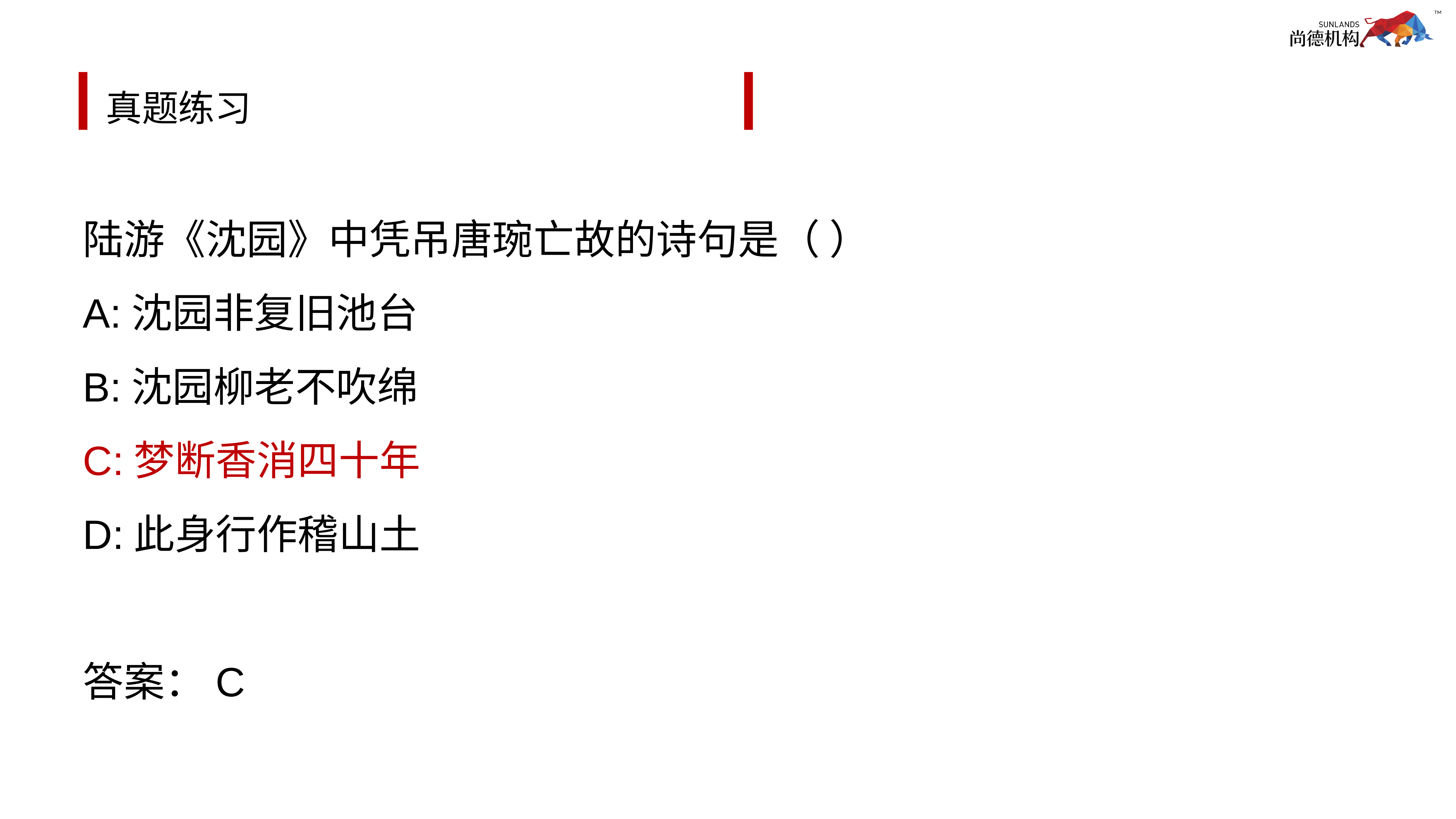

# 真题练习
陆游《沈园》中凭吊唐琬亡故的诗句是（ ）
A:沈园非复旧池台
B:沈园柳老不吹绵
C:梦断香消四十年
D:此身行作稽山土

答案：C